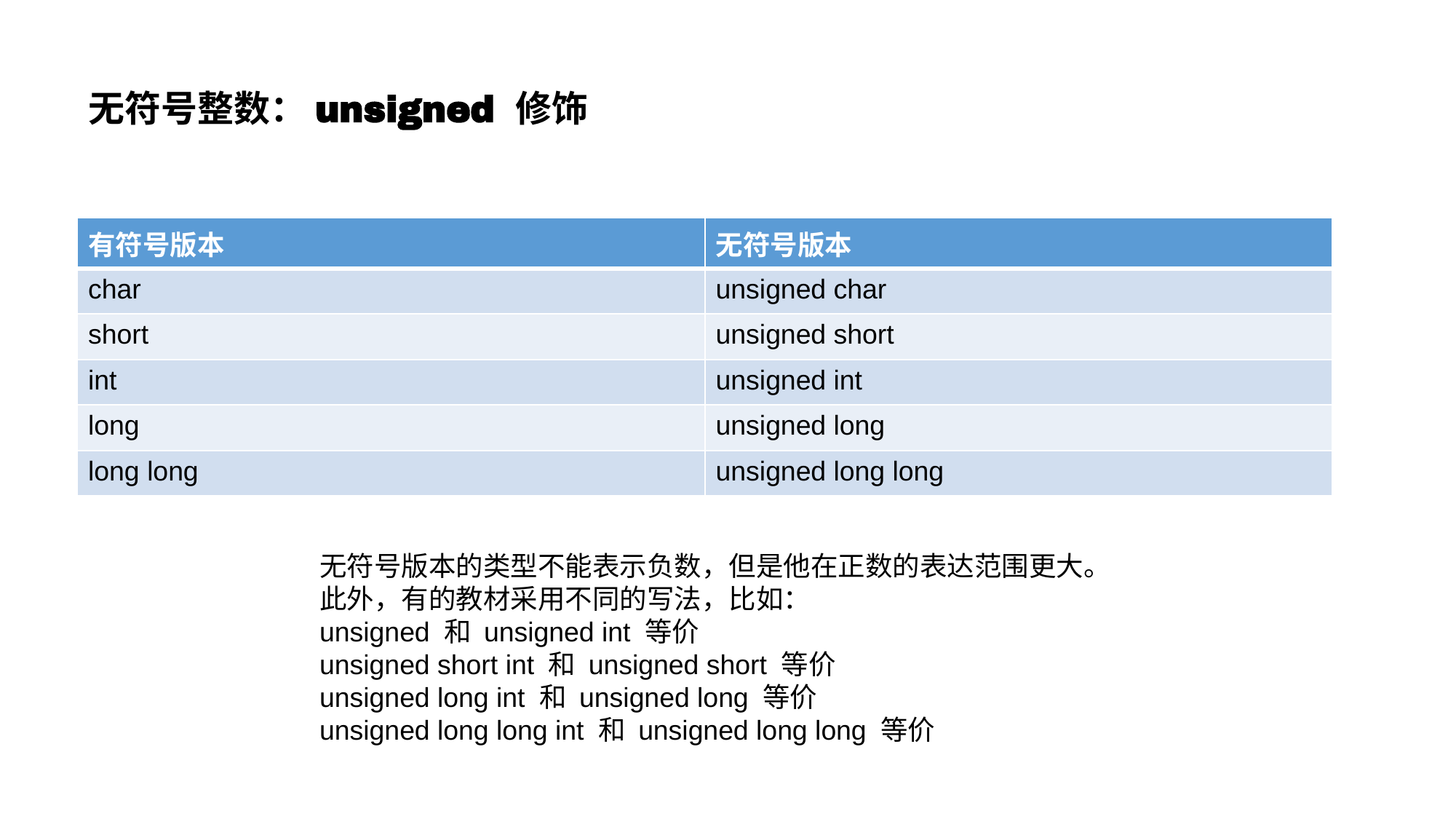

# 无符号整数：unsigned 修饰
| 有符号版本 | 无符号版本 |
| --- | --- |
| char | unsigned char |
| short | unsigned short |
| int | unsigned int |
| long | unsigned long |
| long long | unsigned long long |
无符号版本的类型不能表示负数，但是他在正数的表达范围更大。
此外，有的教材采用不同的写法，比如：
unsigned 和 unsigned int 等价
unsigned short int 和 unsigned short 等价
unsigned long int 和 unsigned long 等价
unsigned long long int 和 unsigned long long 等价